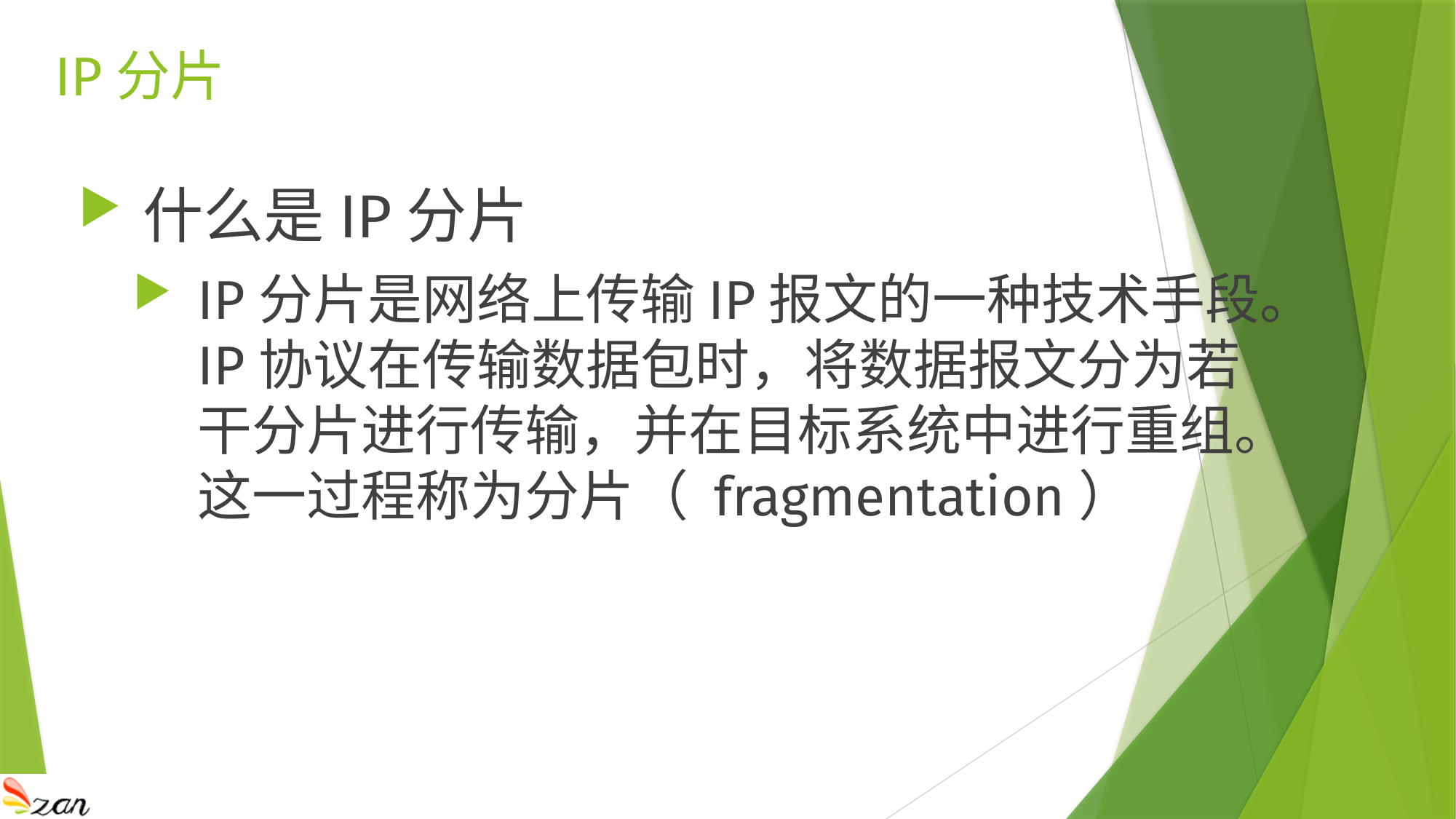

# IP分片
什么是IP分片
IP分片是网络上传输IP报文的一种技术手段。IP协议在传输数据包时，将数据报文分为若干分片进行传输，并在目标系统中进行重组。这一过程称为分片（ fragmentation）